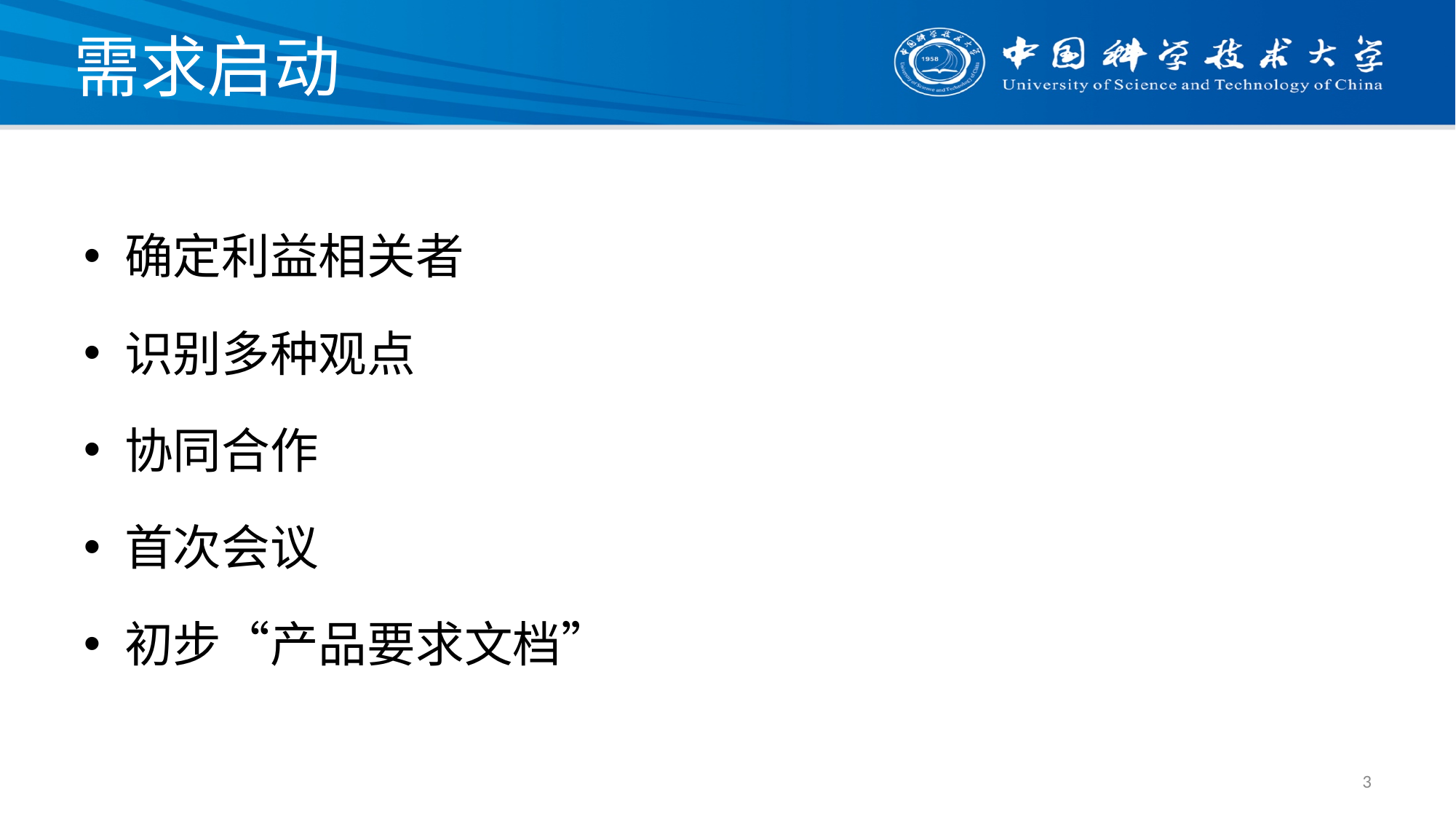

# 需求启动
确定利益相关者
识别多种观点
协同合作
首次会议
初步“产品要求文档”
3